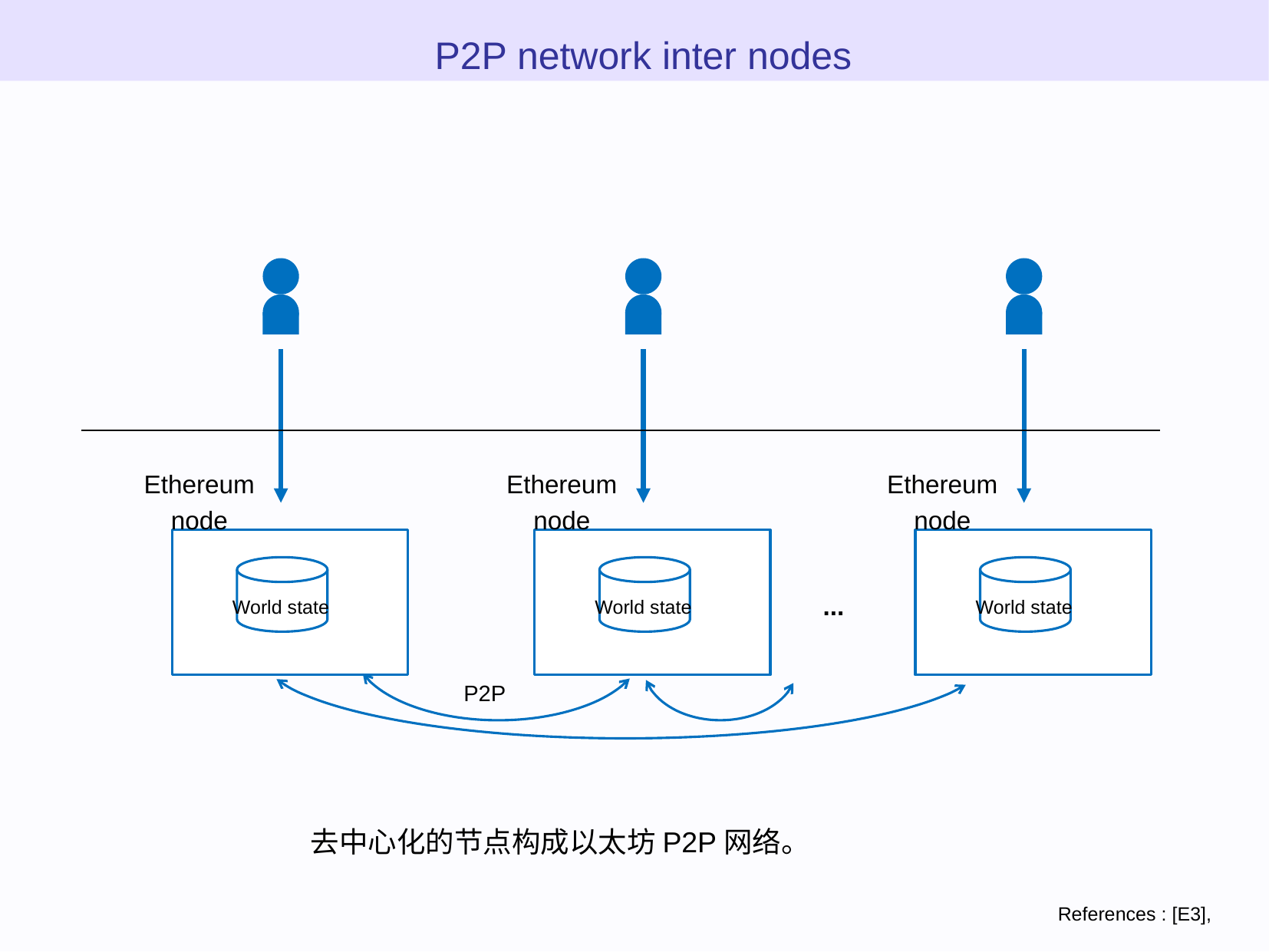

P2P network inter nodes

Ethereum
node
Ethereum
node
Ethereum
node

World state

World state

World state

...

P2P

去中心化的节点构成以太坊P2P网络。
References : [E3],